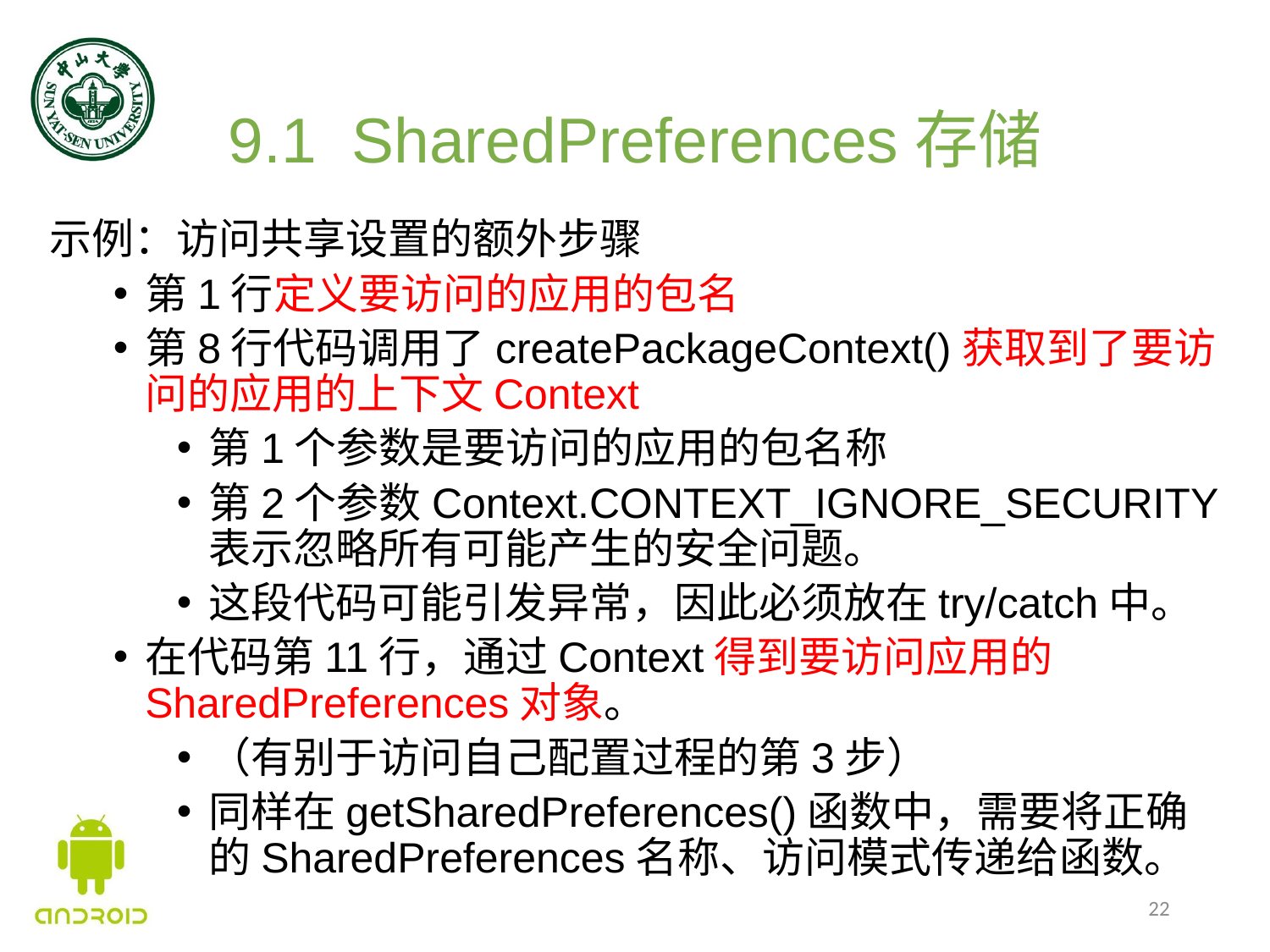

# 9.1  SharedPreferences存储
示例：访问共享设置的额外步骤
第1行定义要访问的应用的包名
第8行代码调用了createPackageContext()获取到了要访问的应用的上下文Context
第1个参数是要访问的应用的包名称
第2个参数Context.CONTEXT_IGNORE_SECURITY表示忽略所有可能产生的安全问题。
这段代码可能引发异常，因此必须放在try/catch中。
在代码第11行，通过Context得到要访问应用的SharedPreferences对象。
（有别于访问自己配置过程的第3步）
同样在getSharedPreferences()函数中，需要将正确的SharedPreferences名称、访问模式传递给函数。

22